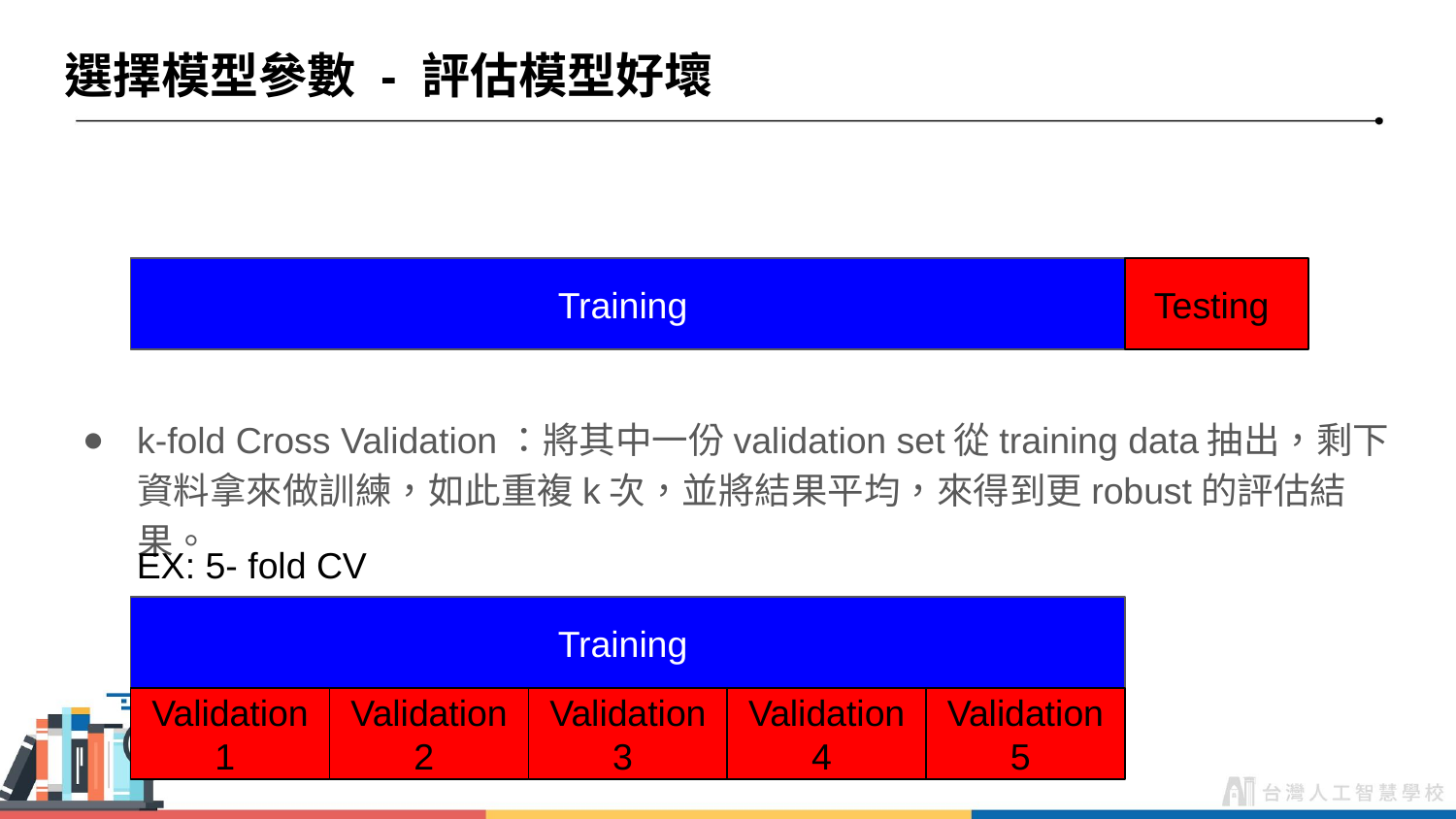

# 選擇模型參數 - 評估模型好壞

k-fold Cross Validation：將其中一份validation set從training data抽出，剩下資料拿來做訓練，如此重複k次，並將結果平均，來得到更robust的評估結果。
Training
Testing
EX: 5- fold CV
Training
Validation1
Validation2
Validation3
Validation4
Validation5